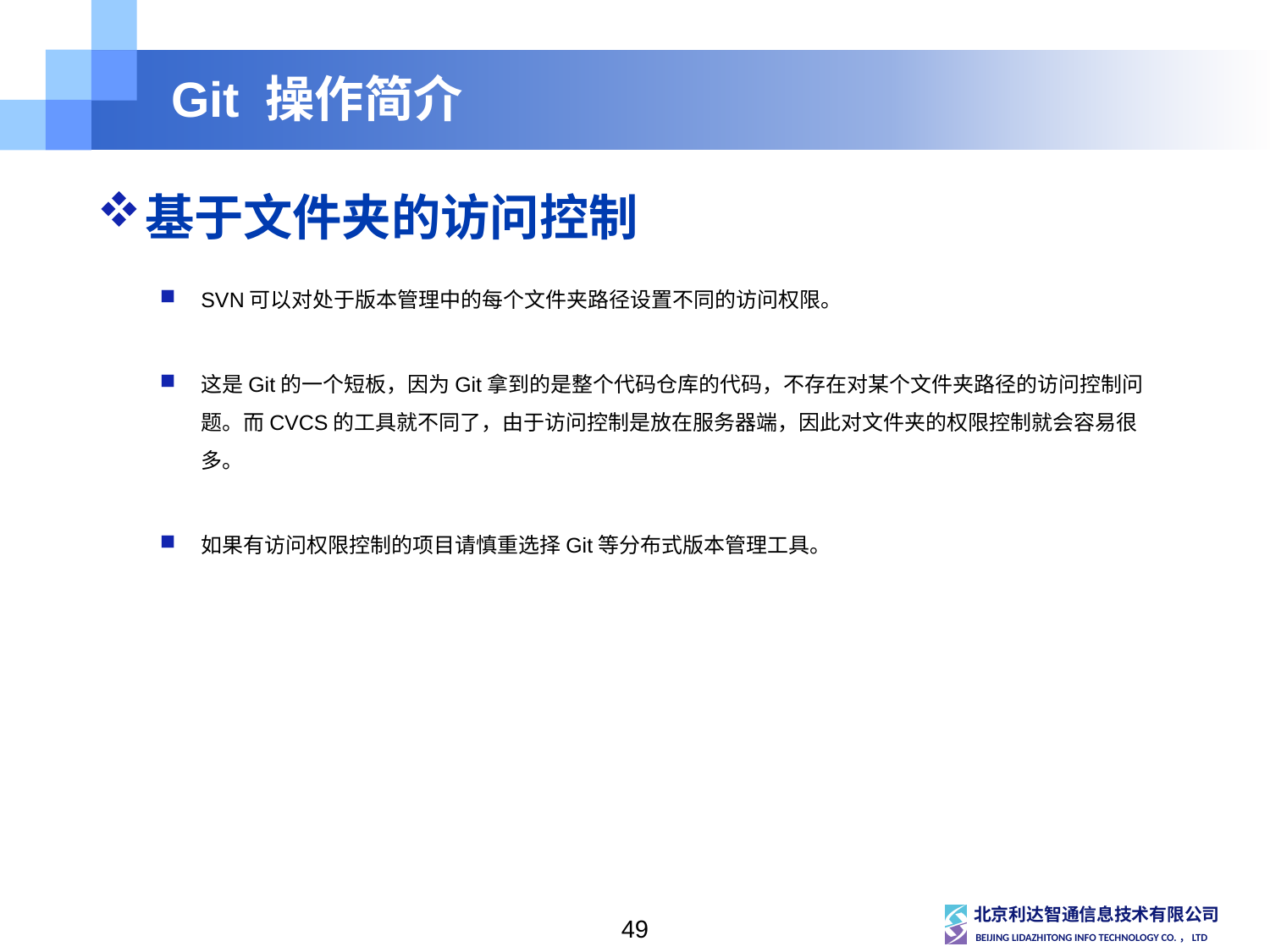

# Git 操作简介
基于文件夹的访问控制

SVN可以对处于版本管理中的每个文件夹路径设置不同的访问权限。

这是Git的一个短板，因为Git拿到的是整个代码仓库的代码，不存在对某个文件夹路径的访问控制问题。而CVCS的工具就不同了，由于访问控制是放在服务器端，因此对文件夹的权限控制就会容易很多。

如果有访问权限控制的项目请慎重选择Git等分布式版本管理工具。

49